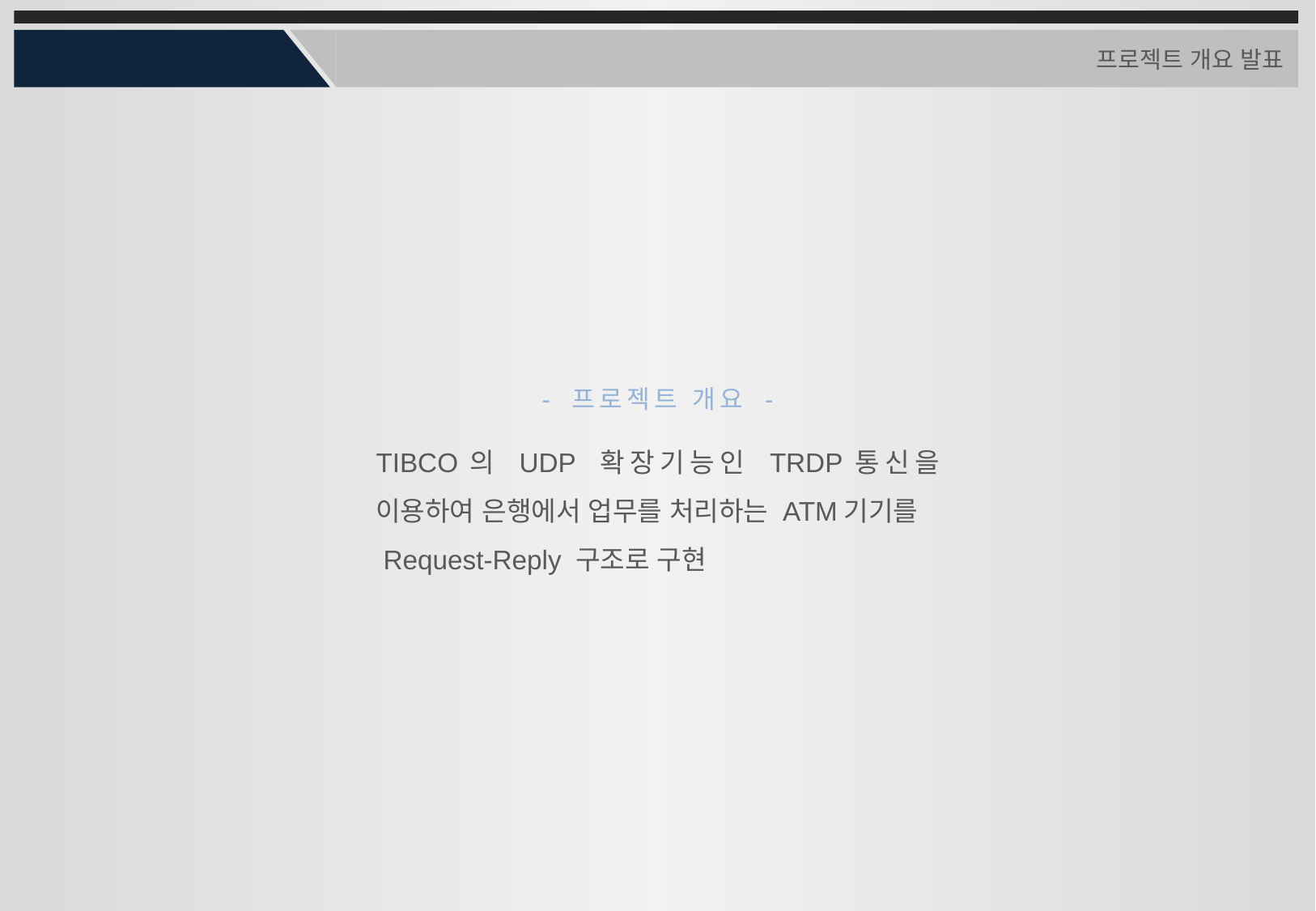

프로젝트 개요 발표
- 프로젝트 개요 -
TIBCO의 UDP 확장기능인 TRDP통신을 이용하여 은행에서 업무를 처리하는 ATM기기를
 Request-Reply 구조로 구현